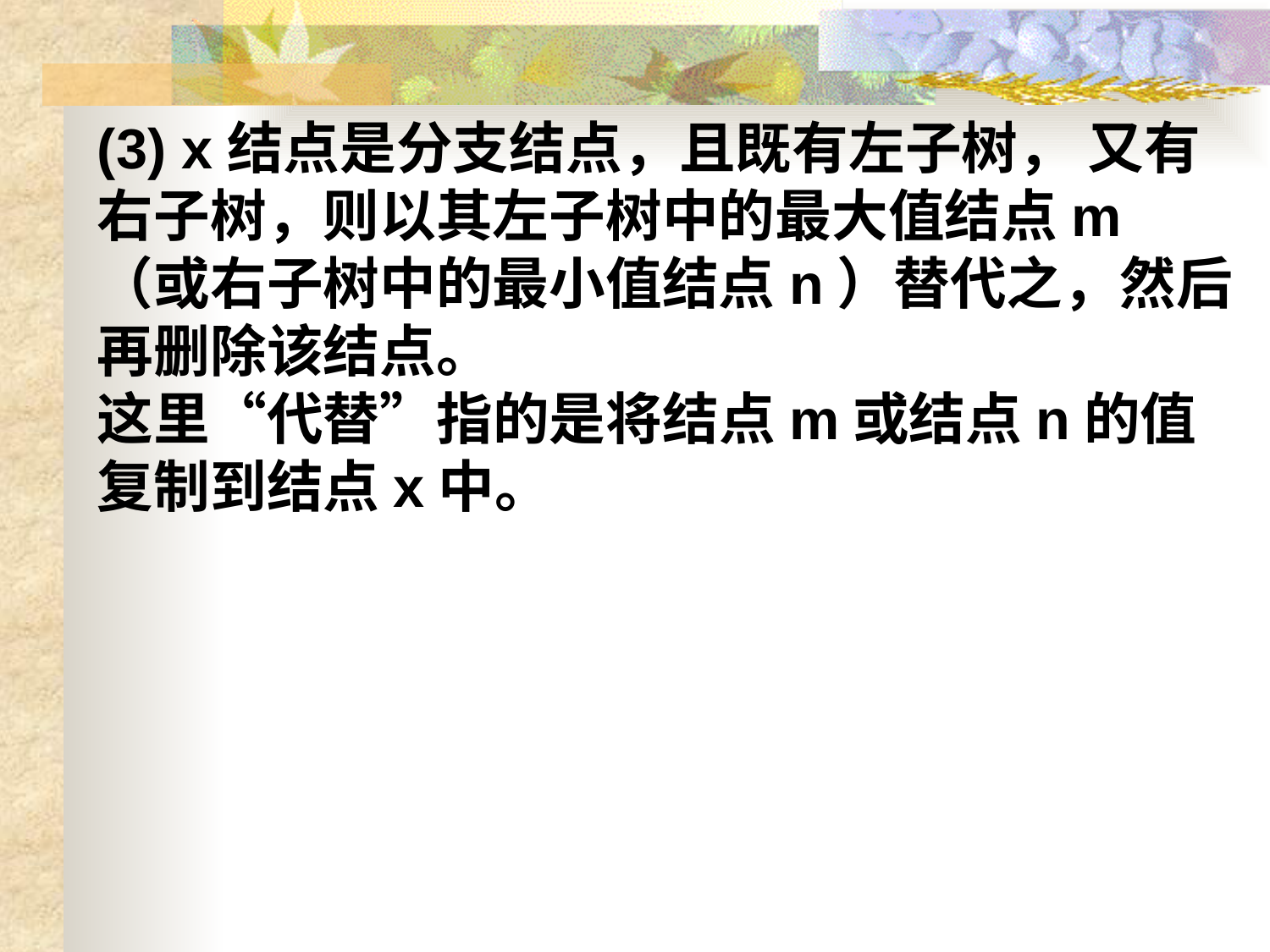

(3) x结点是分支结点，且既有左子树， 又有右子树，则以其左子树中的最大值结点m（或右子树中的最小值结点n）替代之，然后再删除该结点。
这里“代替”指的是将结点m或结点n的值复制到结点x中。